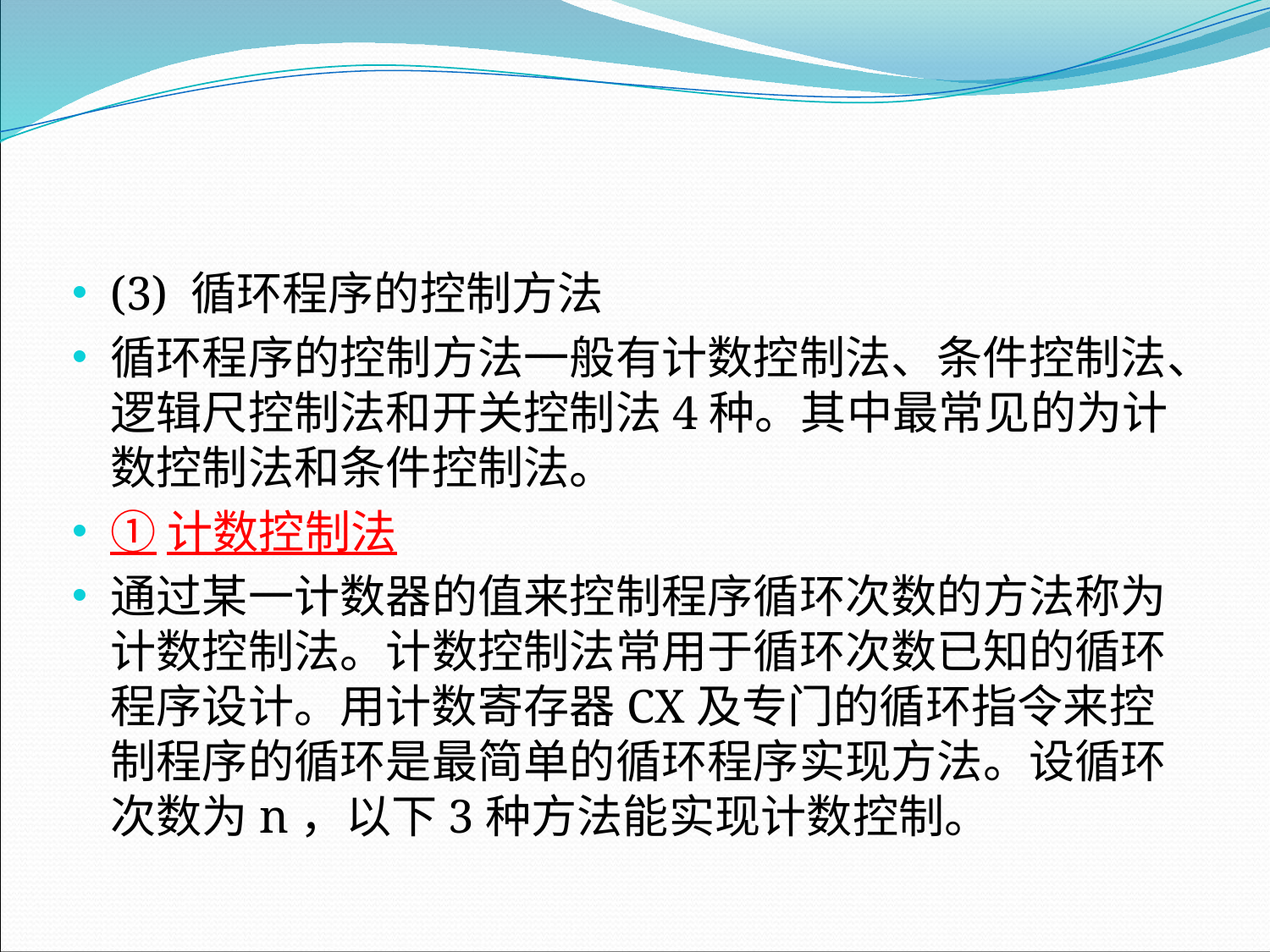

#
(3) 循环程序的控制方法
循环程序的控制方法一般有计数控制法、条件控制法、逻辑尺控制法和开关控制法4种。其中最常见的为计数控制法和条件控制法。
①计数控制法
通过某一计数器的值来控制程序循环次数的方法称为计数控制法。计数控制法常用于循环次数已知的循环程序设计。用计数寄存器CX及专门的循环指令来控制程序的循环是最简单的循环程序实现方法。设循环次数为n，以下3种方法能实现计数控制。